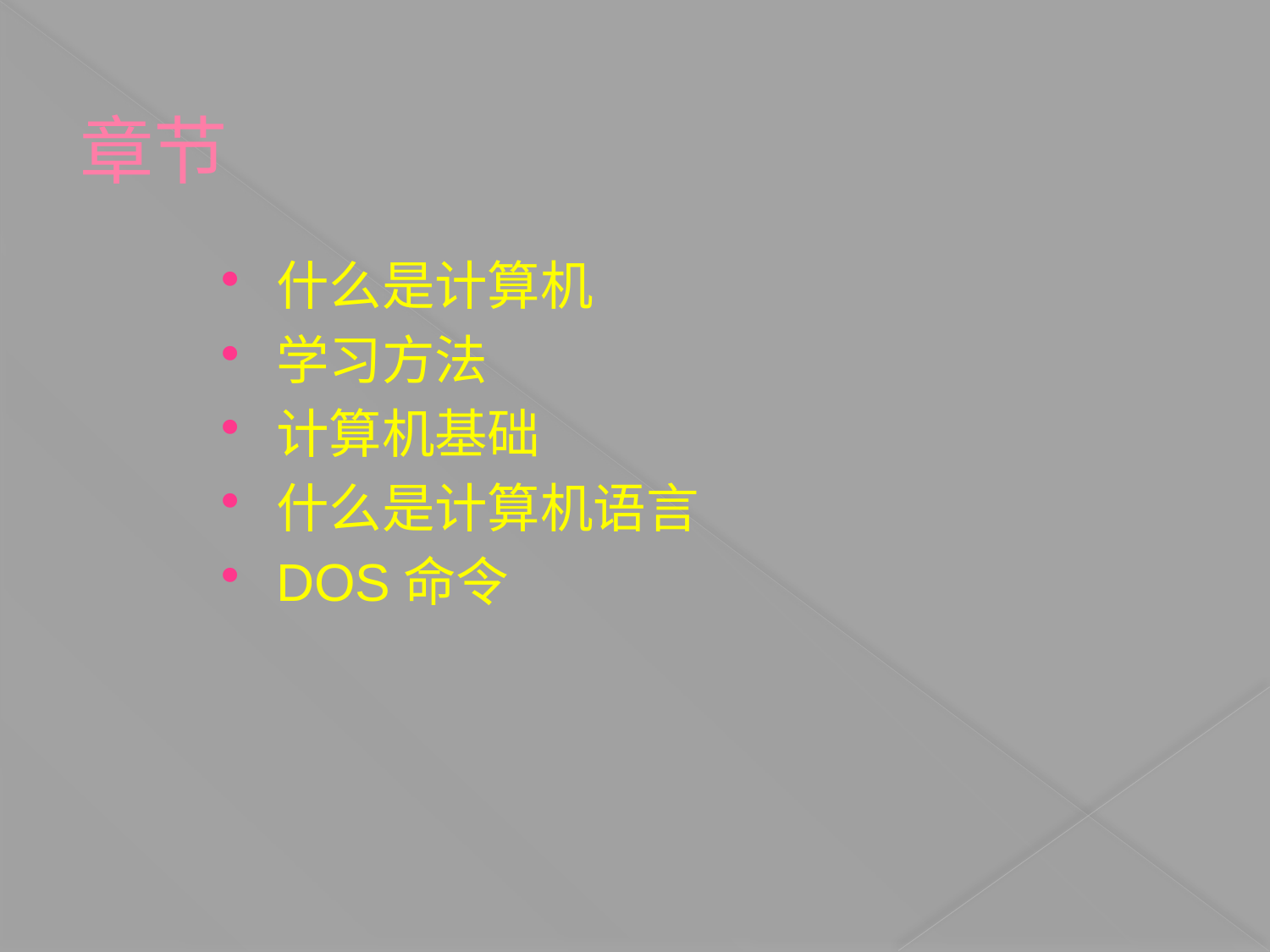

章节
# 什么是计算机
学习方法
计算机基础
什么是计算机语言
DOS命令